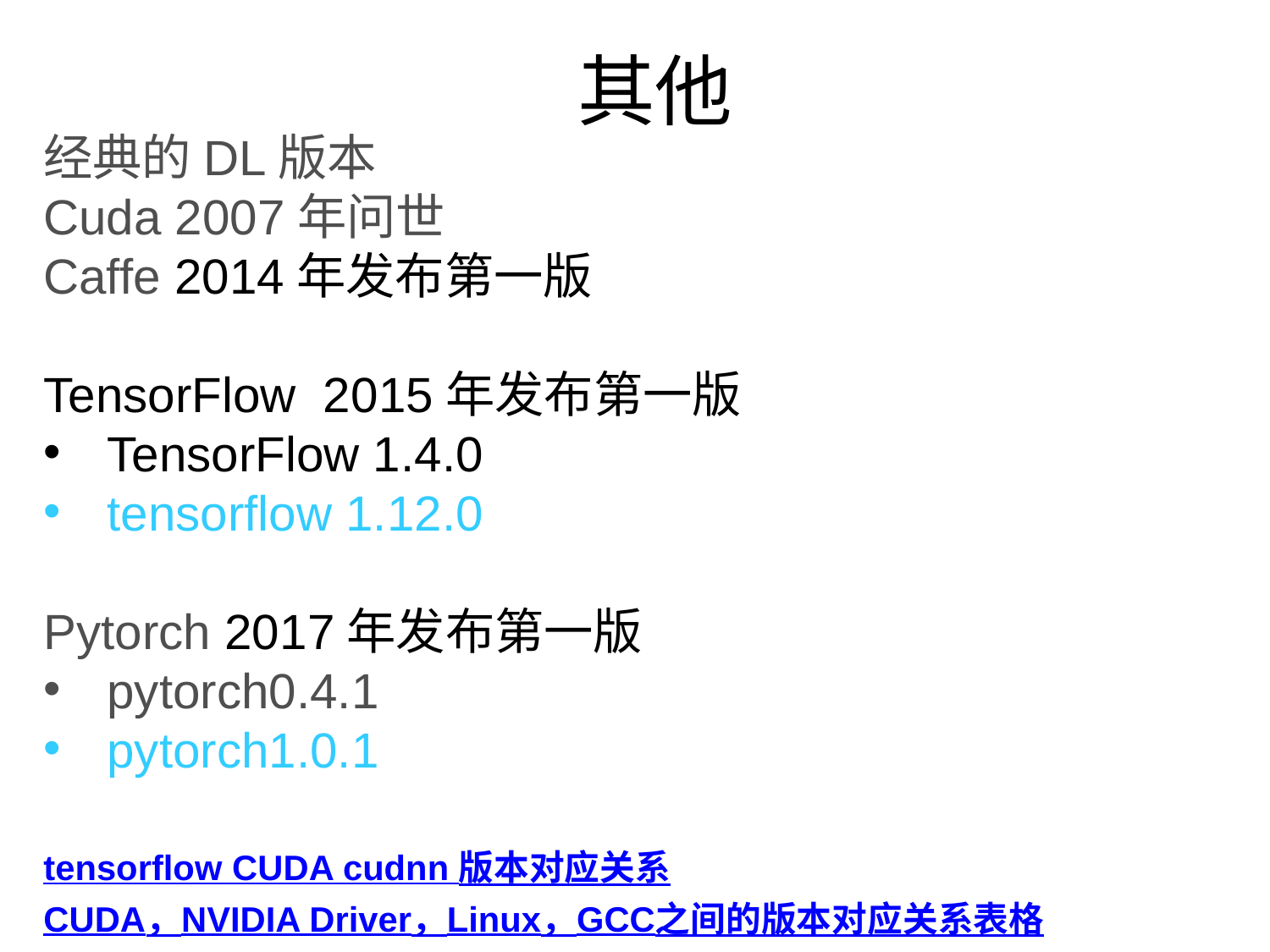

# 其他
经典的DL版本
Cuda 2007年问世
Caffe 2014年发布第一版

TensorFlow  2015年发布第一版
TensorFlow 1.4.0
tensorflow 1.12.0

Pytorch 2017年发布第一版
pytorch0.4.1
pytorch1.0.1

tensorflow CUDA cudnn 版本对应关系
CUDA，NVIDIA Driver，Linux，GCC之间的版本对应关系表格